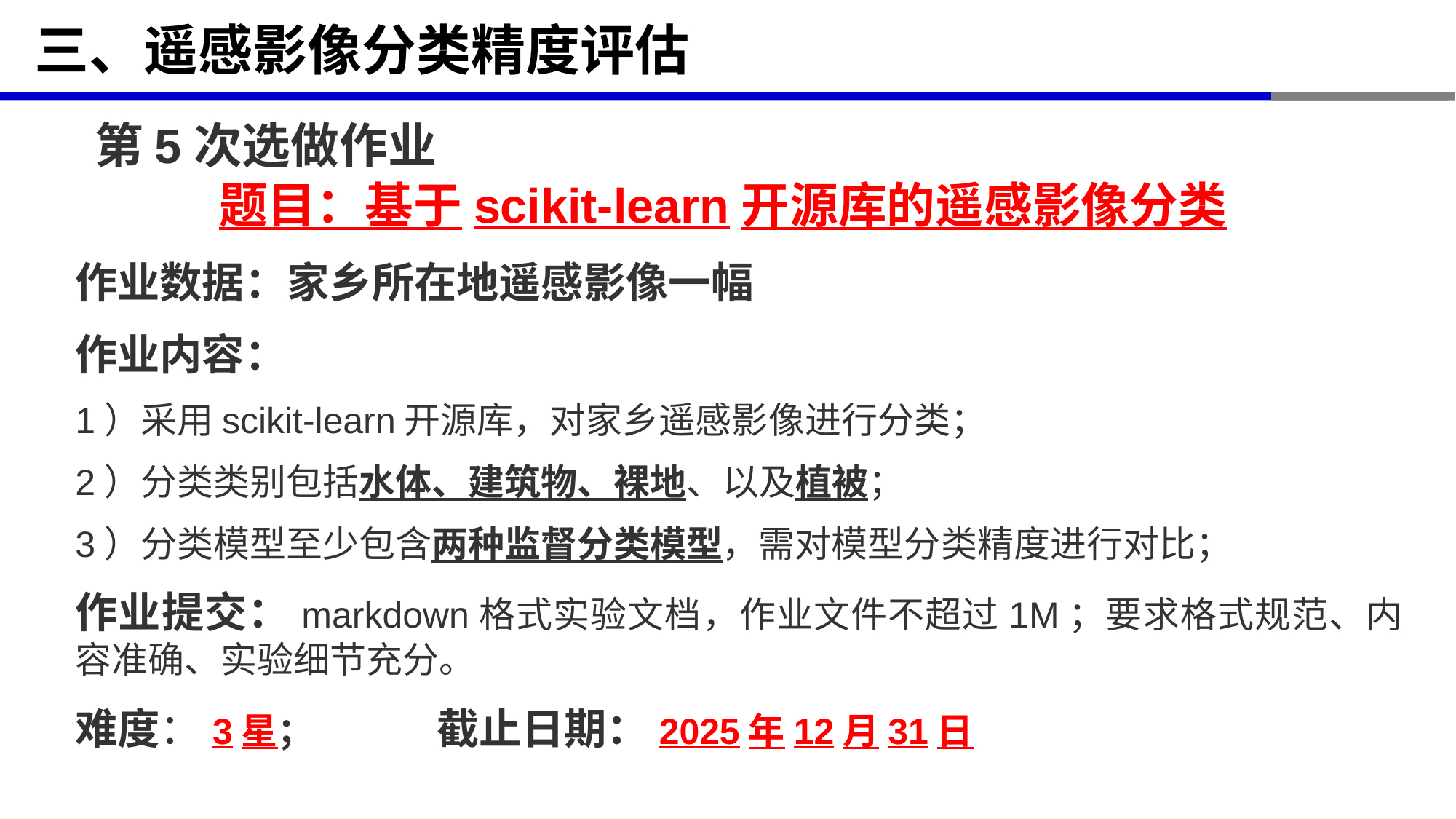

# 三、遥感影像分类精度评估
第5次选做作业
题目：基于scikit-learn开源库的遥感影像分类
作业数据：家乡所在地遥感影像一幅
作业内容：
1）采用scikit-learn开源库，对家乡遥感影像进行分类；
2）分类类别包括水体、建筑物、裸地、以及植被；
3）分类模型至少包含两种监督分类模型，需对模型分类精度进行对比；
作业提交：markdown格式实验文档，作业文件不超过1M；要求格式规范、内容准确、实验细节充分。
难度：3星；               截止日期：2025年12月31日